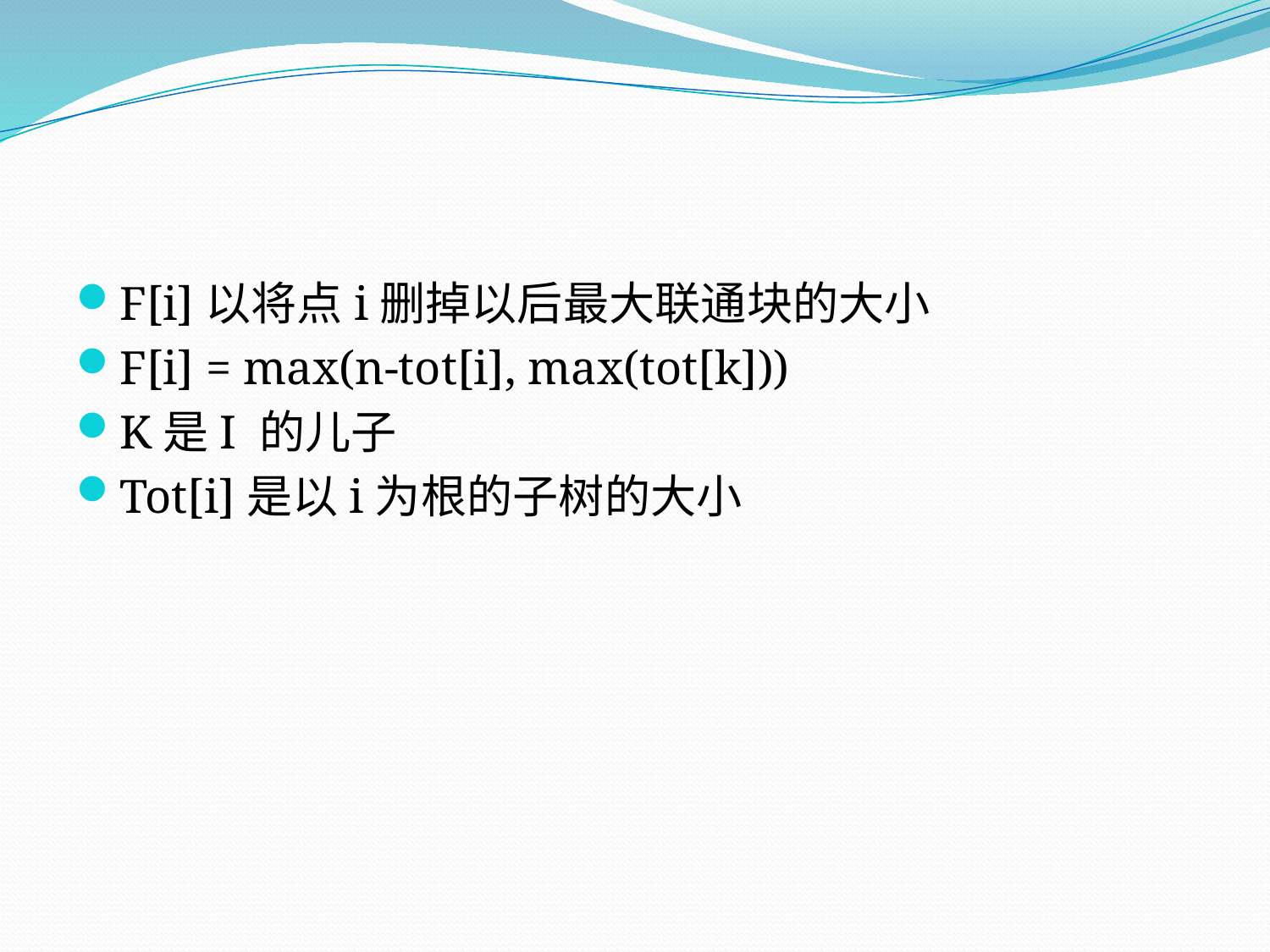

#
F[i]以将点i删掉以后最大联通块的大小
F[i] = max(n-tot[i], max(tot[k]))
K是I 的儿子
Tot[i]是以i为根的子树的大小